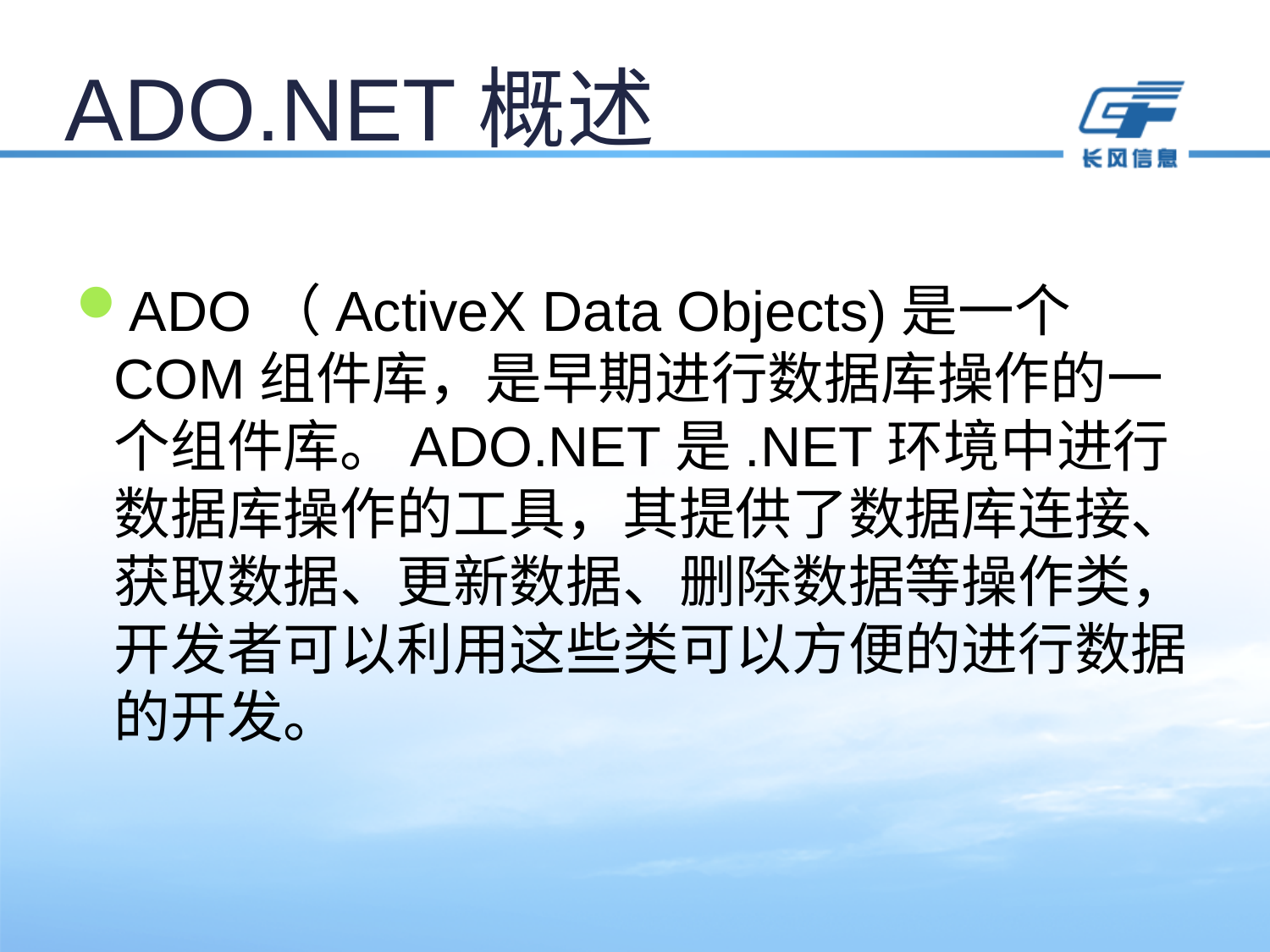

# ADO.NET概述
ADO（ActiveX Data Objects)是一个 COM组件库，是早期进行数据库操作的一个组件库。ADO.NET是.NET环境中进行数据库操作的工具，其提供了数据库连接、获取数据、更新数据、删除数据等操作类，开发者可以利用这些类可以方便的进行数据的开发。